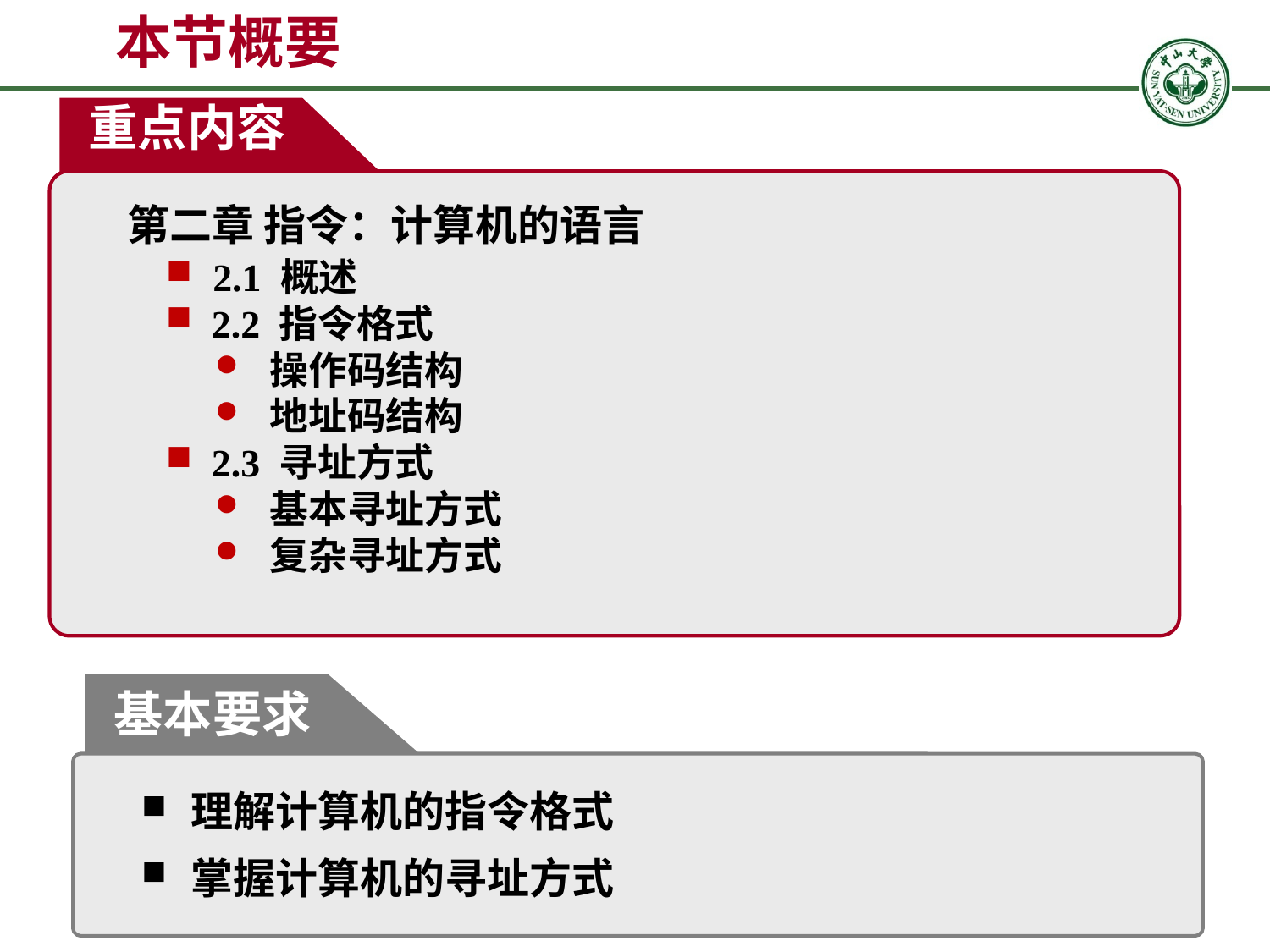

本节概要
重点内容

第二章 指令：计算机的语言
 2.1 概述
 2.2 指令格式
 操作码结构
 地址码结构
 2.3 寻址方式
 基本寻址方式
 复杂寻址方式

基本要求

 理解计算机的指令格式
 掌握计算机的寻址方式